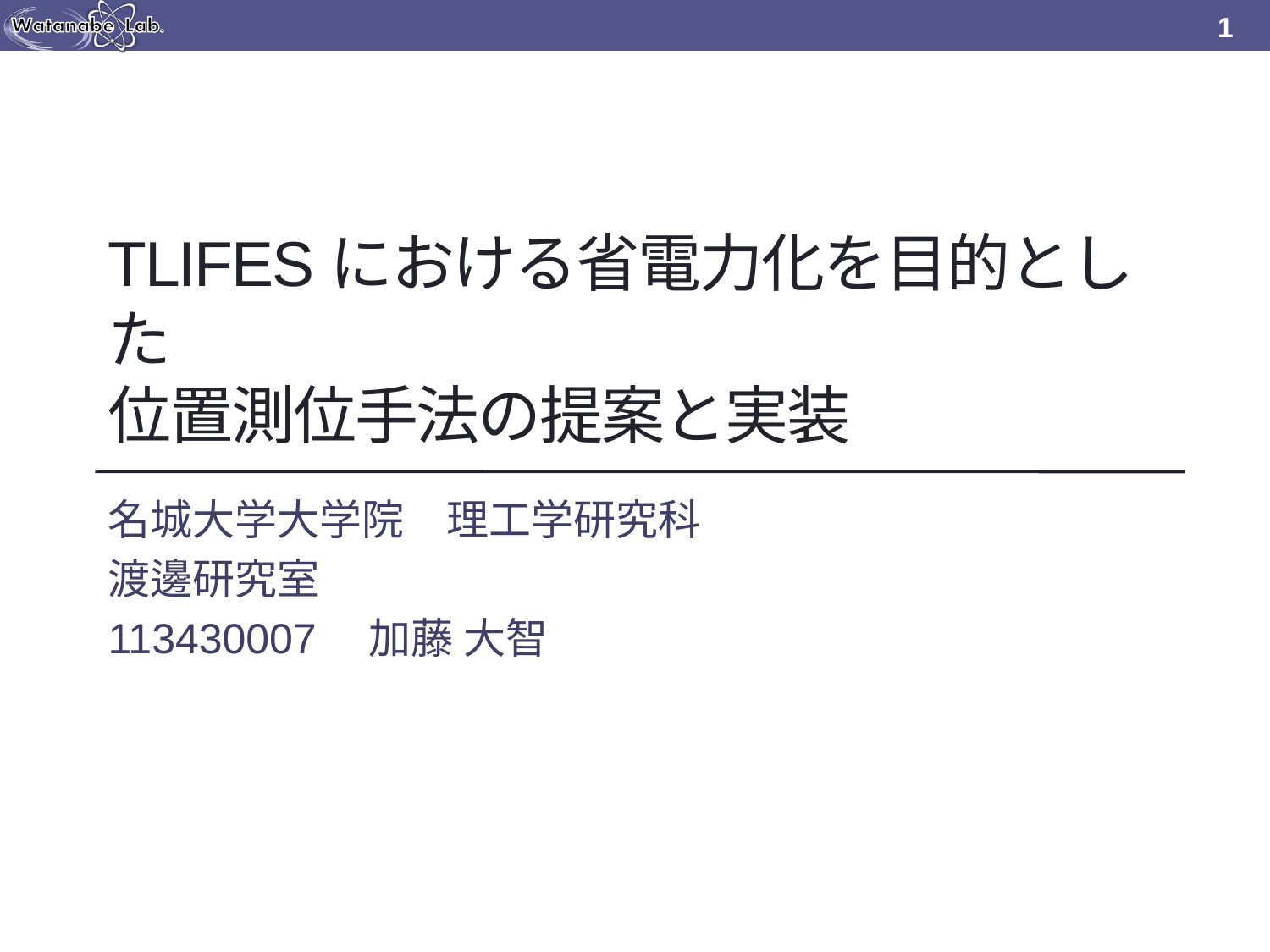

# TLIFESにおける省電力化を目的とした 位置測位手法の提案と実装
名城大学大学院　理工学研究科
渡邊研究室
113430007　加藤 大智